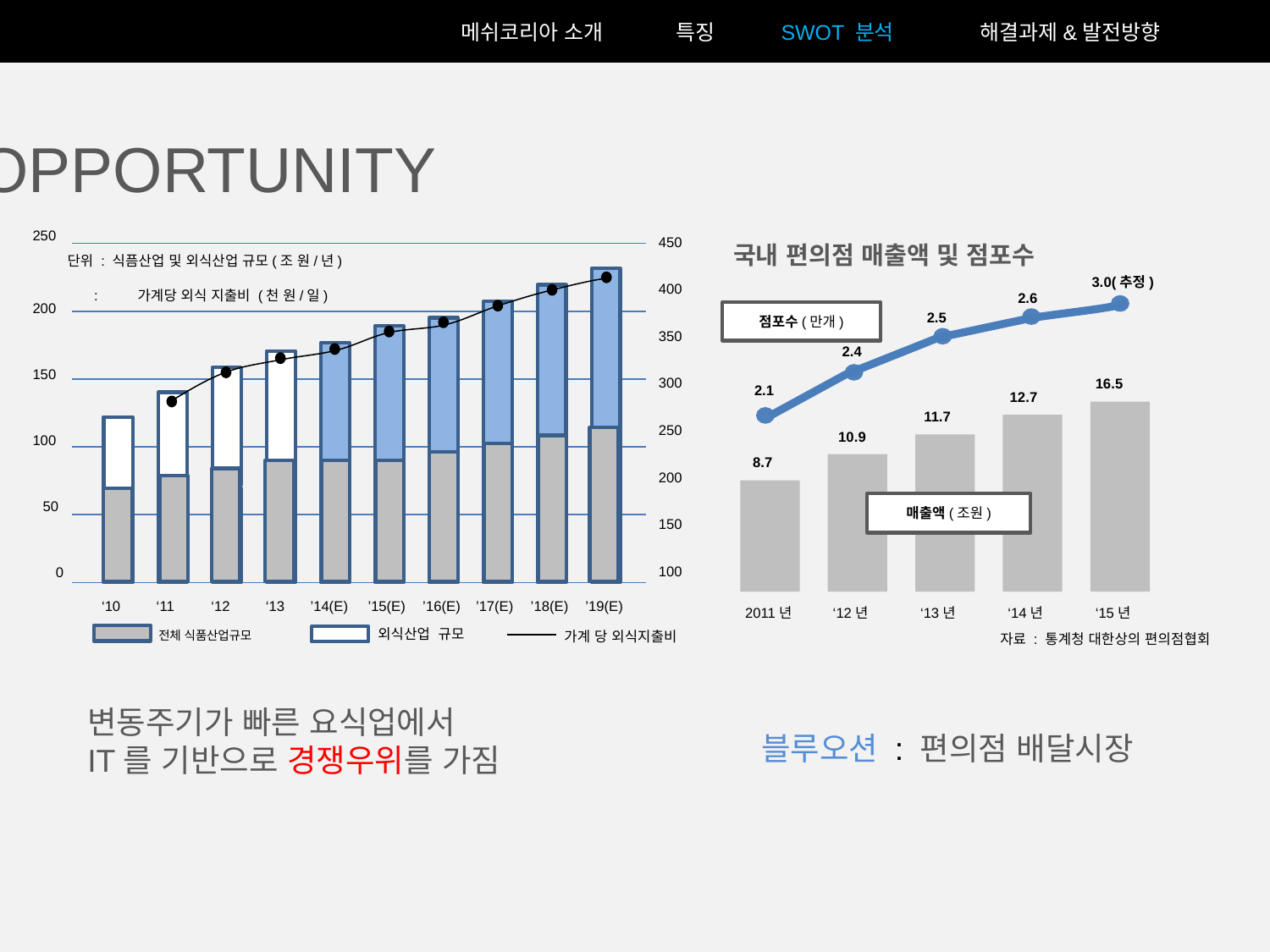

메쉬코리아 소개
특징
SWOT 분석
해결과제&발전방향
OPPORTUNITY
250
450

400

200

350

150
a
300

250

100

200

50
150
100
0
‘10
‘11
‘12
‘13
’14(E)
’15(E)
’16(E)
’17(E)
’18(E)
’19(E)
단위 : 식픔산업 및 외식산업 규모(조 원/년)
   :         가계당 외식 지출비 (천 원/일)

외식산업  규모
가계 당 외식지출비
전체 식품산업규모

국내 편의점 매출액 및 점포수
3.0(추정)
2.6

점포수(만개)
2.5

2.4

16.5
2.1
12.7

11.7

10.9

8.7

매출액(조원)
2011년
‘12년
‘13년
‘14년
‘15년
자료 : 통계청 대한상의 편의점협회
변동주기가 빠른 요식업에서
IT를 기반으로 경쟁우위를 가짐
블루오션 : 편의점 배달시장